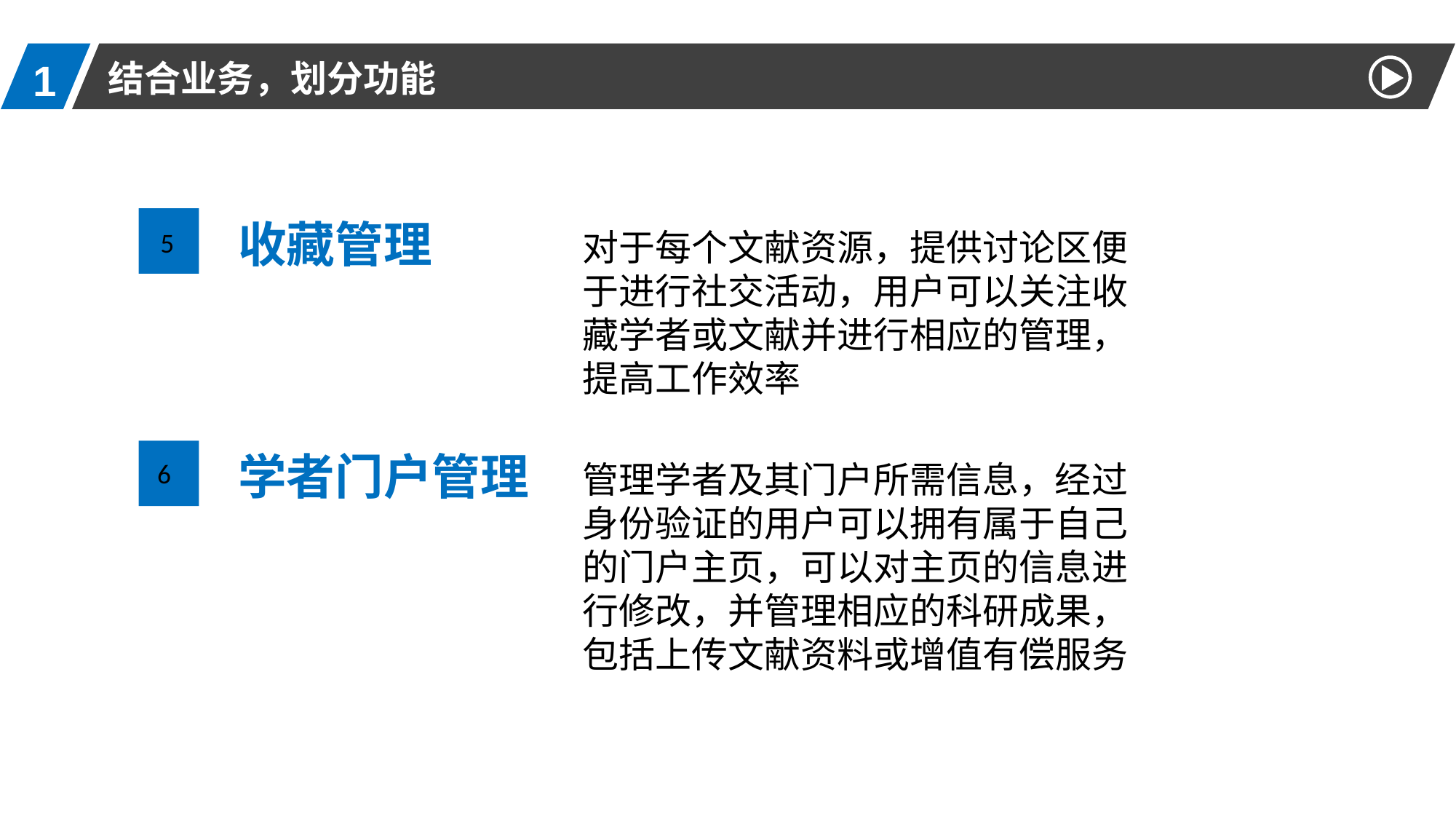

1
结合业务，划分功能

收藏管理
对于每个文献资源，提供讨论区便于进行社交活动，用户可以关注收藏学者或文献并进行相应的管理，提高工作效率
5

学者门户管理
6
管理学者及其门户所需信息，经过身份验证的用户可以拥有属于自己的门户主页，可以对主页的信息进行修改，并管理相应的科研成果，包括上传文献资料或增值有偿服务